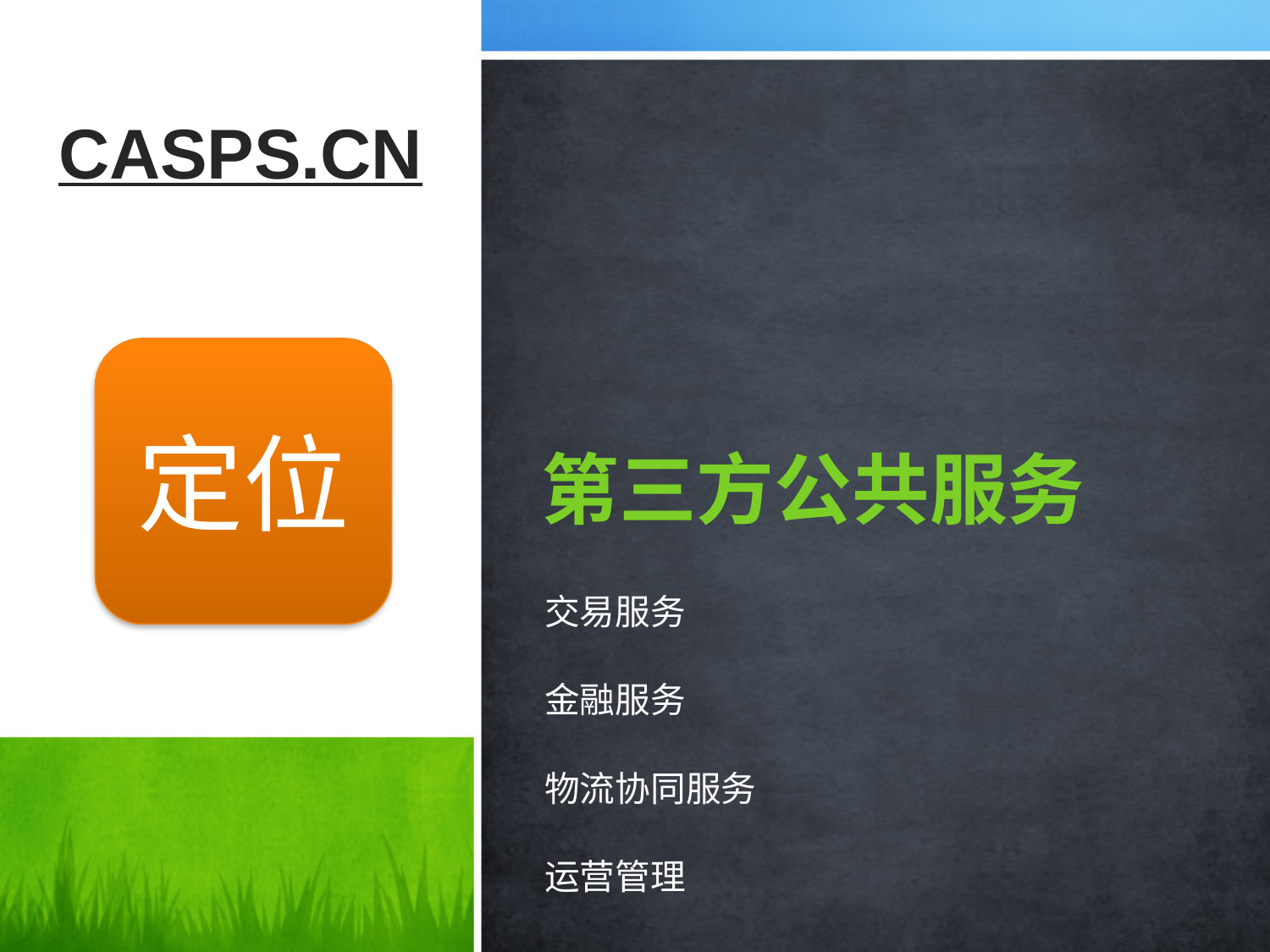

# CASPS.CN
第三方公共服务
定位
交易服务

金融服务

物流协同服务

运营管理